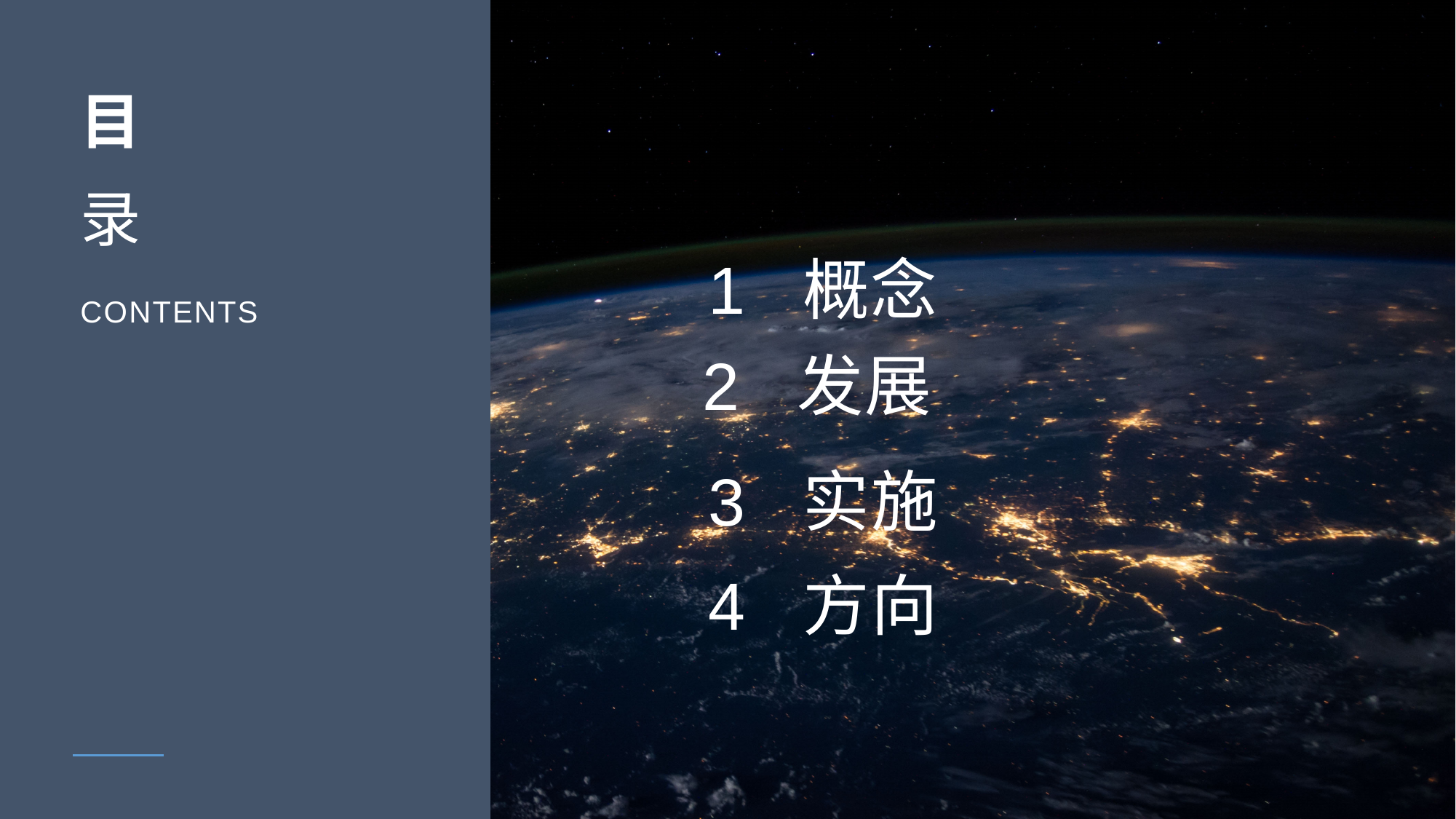

目
录
     1  概念
   2  发展
  3  实施
  4  方向
CONTENTS